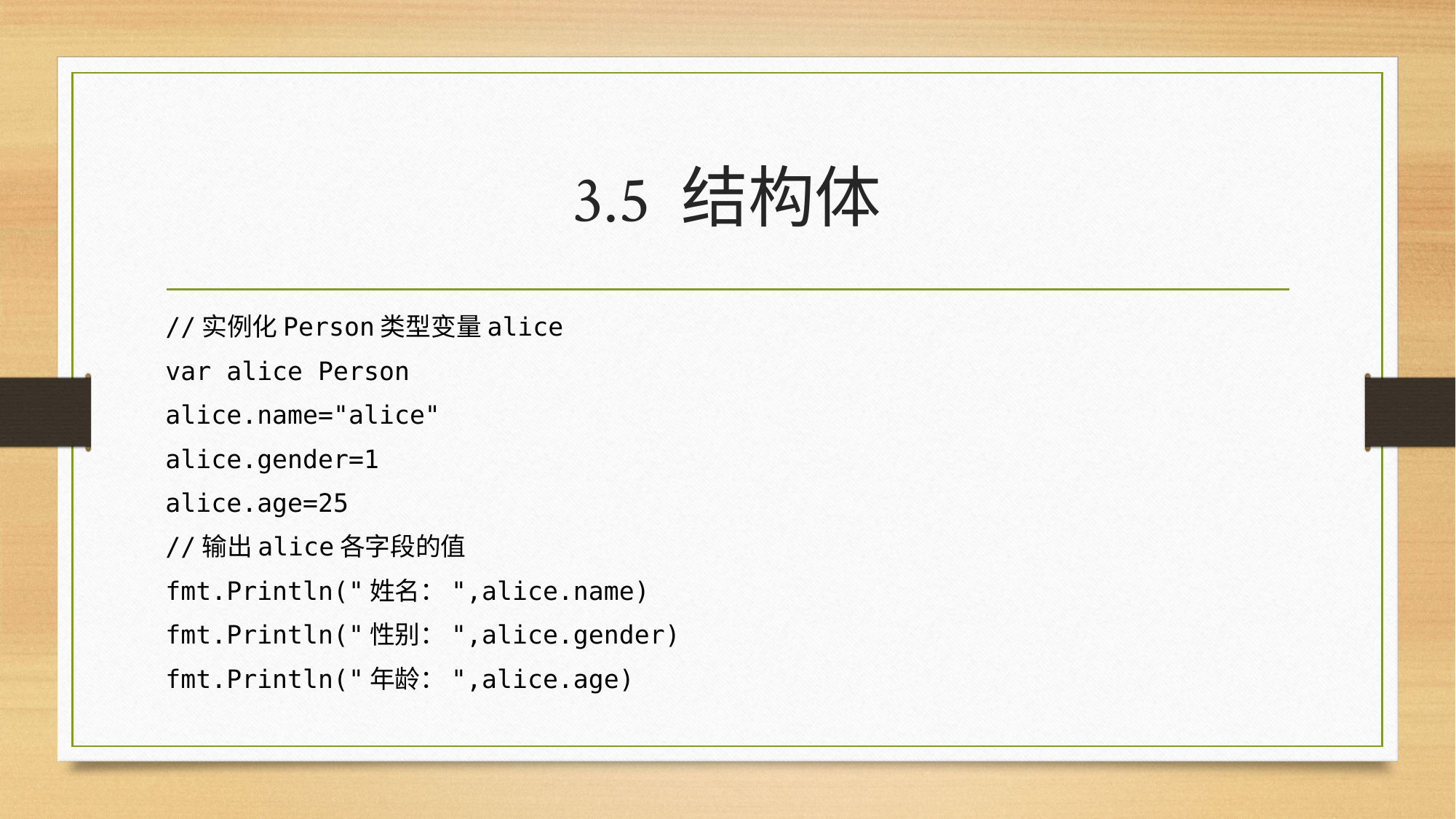

# 3.5 结构体
//实例化Person类型变量alice
var alice Person
alice.name="alice"
alice.gender=1
alice.age=25
//输出alice各字段的值
fmt.Println("姓名：",alice.name)
fmt.Println("性别：",alice.gender)
fmt.Println("年龄：",alice.age)